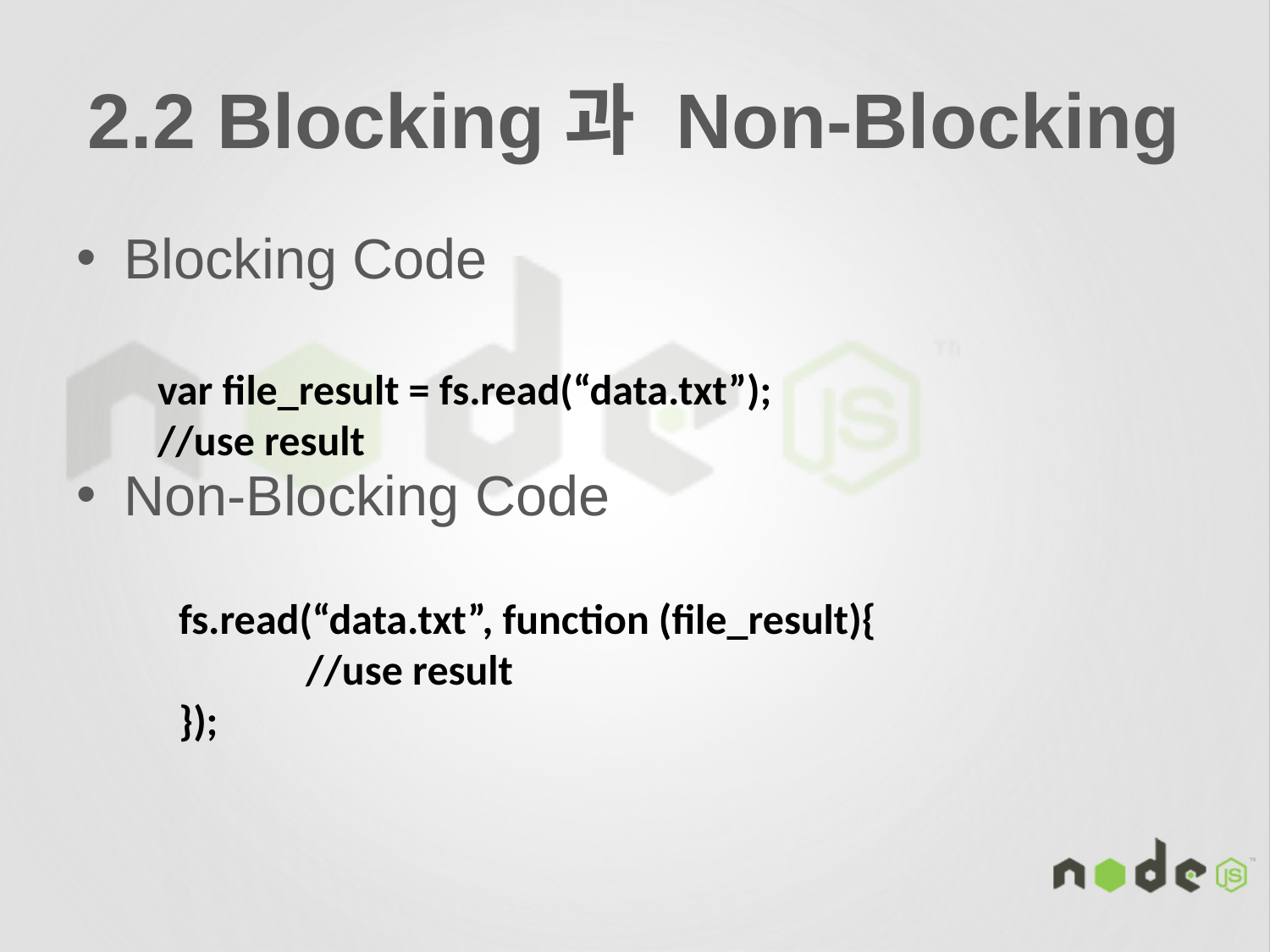

# 2.2 Blocking과 Non-Blocking
Blocking Code

Non-Blocking Code
var file_result = fs.read(“data.txt”);
//use result
fs.read(“data.txt”, function (file_result){
	//use result
});